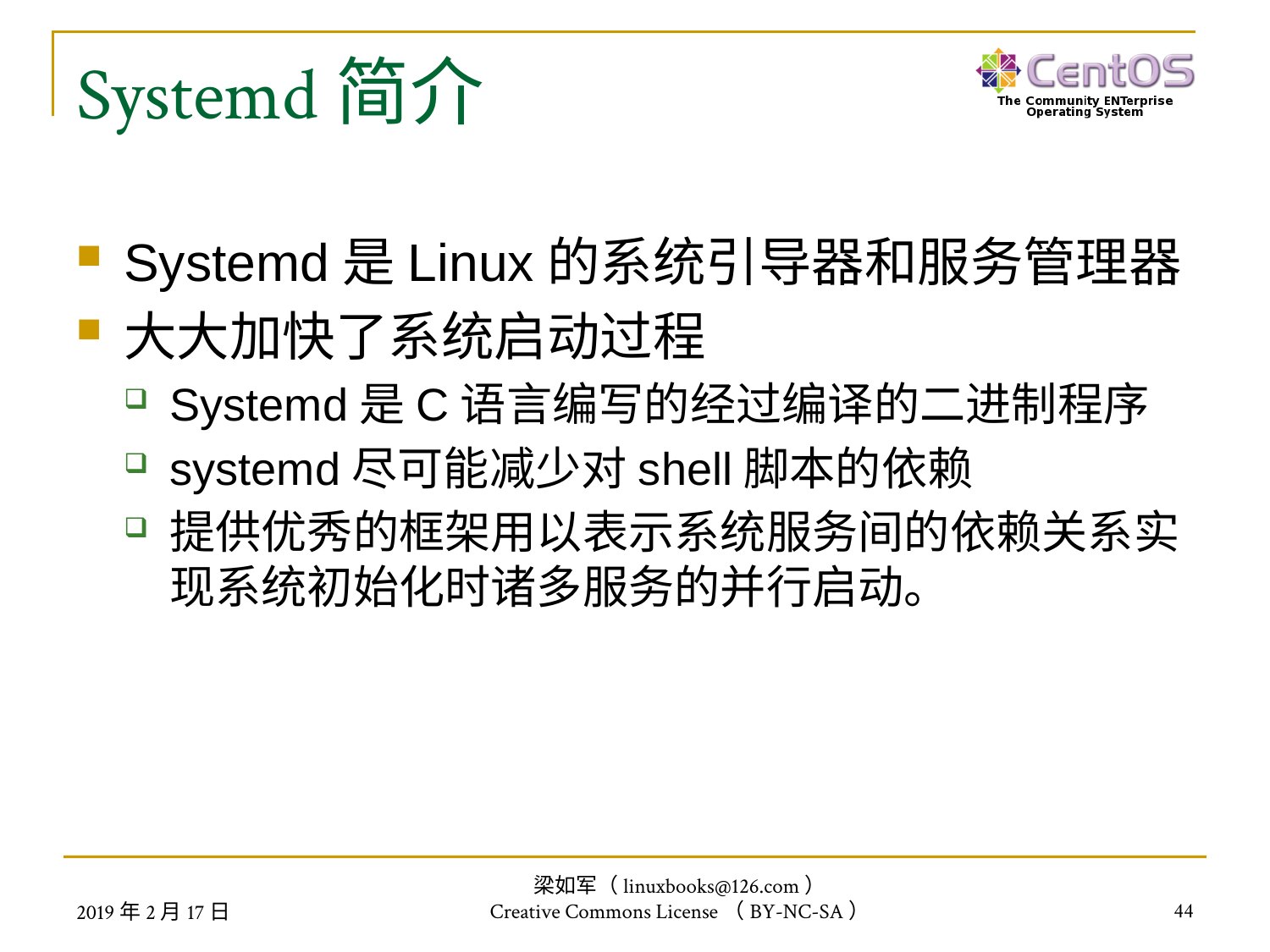

# Systemd简介
Systemd是Linux的系统引导器和服务管理器
大大加快了系统启动过程
Systemd是C语言编写的经过编译的二进制程序
systemd尽可能减少对shell脚本的依赖
提供优秀的框架用以表示系统服务间的依赖关系实现系统初始化时诸多服务的并行启动。
梁如军（linuxbooks@126.com）
Creative Commons License（BY-NC-SA）
2019年2月17日
44